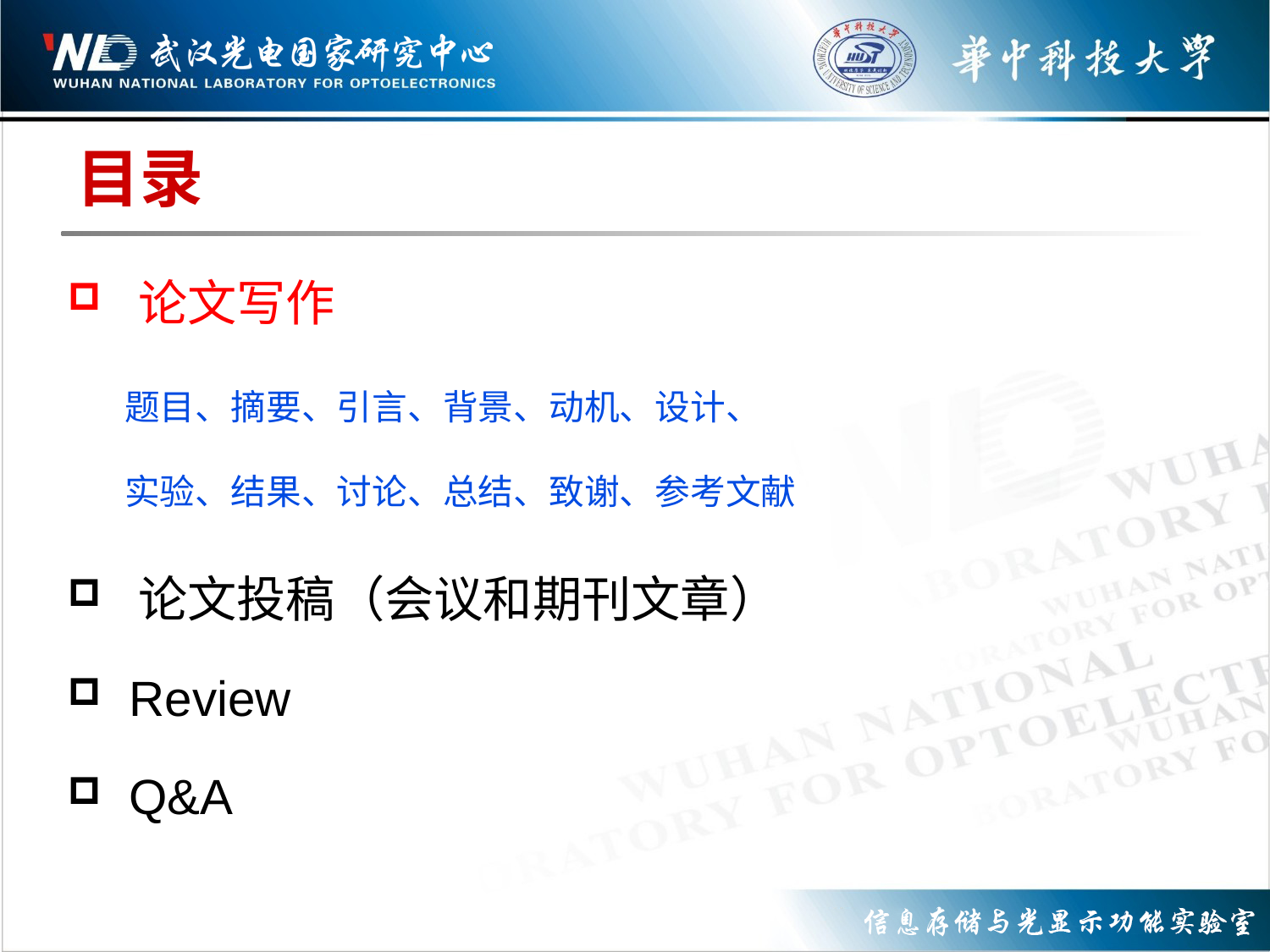

# 目录
 论文写作

 论文投稿（会议和期刊文章）
 Review
 Q&A

题目、摘要、引言、背景、动机、设计、
实验、结果、讨论、总结、致谢、参考文献